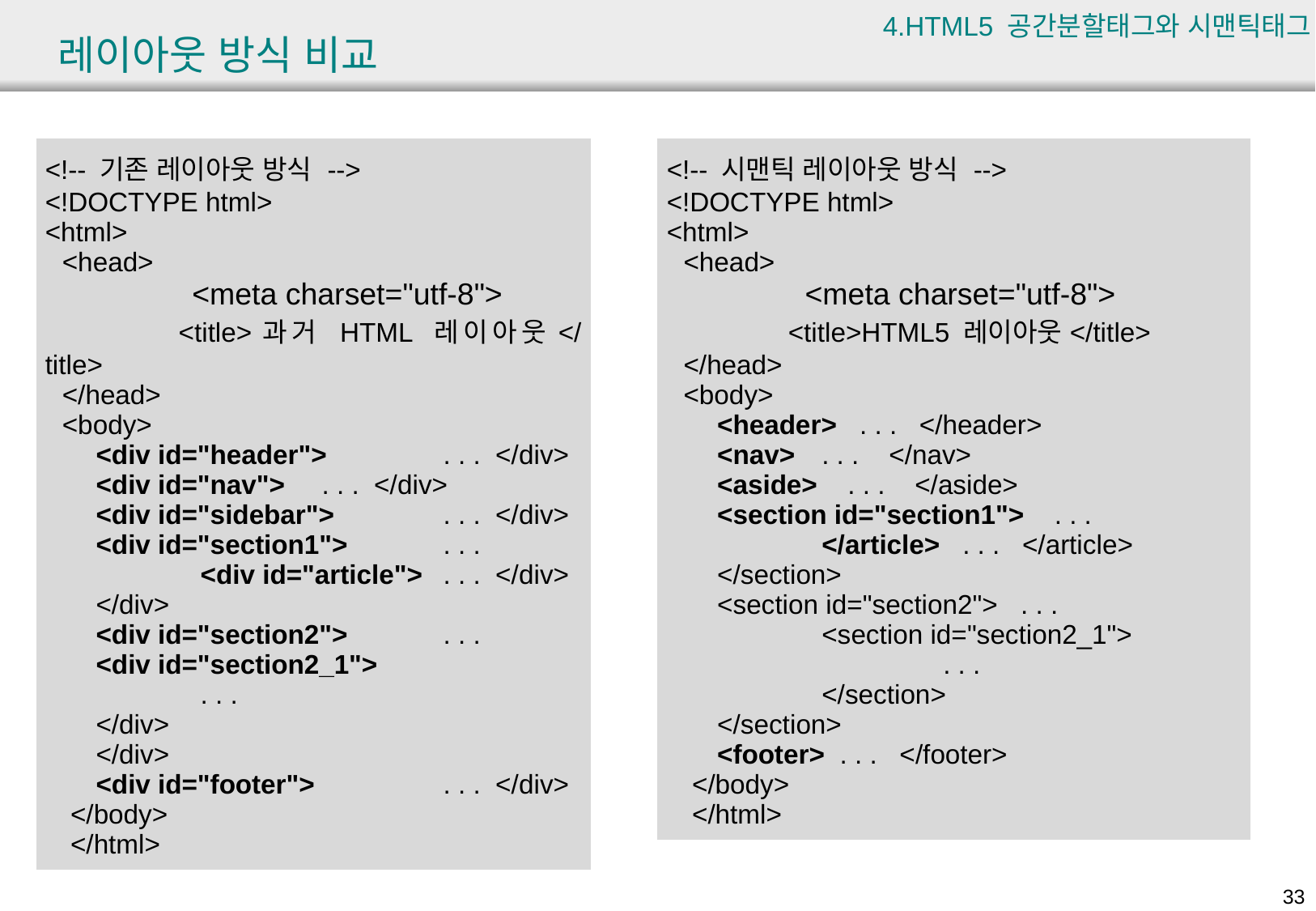

4.HTML5 공간분할태그와 시맨틱태그 p.73
# 레이아웃 방식 비교
| <!-- 기존 레이아웃 방식 --> <!DOCTYPE html> <html> <head> <meta charset="utf-8"> <title>과거 HTML 레이아웃</title> </head> <body> <div id="header"> . . . </div> <div id="nav"> . . . </div> <div id="sidebar"> . . . </div> <div id="section1"> . . . <div id="article"> . . . </div> </div> <div id="section2"> . . . <div id="section2\_1"> . . . </div> </div> <div id="footer"> . . . </div> </body> </html> |
| --- |
| <!-- 시맨틱 레이아웃 방식 --> <!DOCTYPE html> <html> <head> <meta charset="utf-8"> <title>HTML5 레이아웃</title> </head> <body> <header> . . . </header> <nav> . . . </nav> <aside> . . . </aside> <section id="section1"> . . . </article> . . . </article> </section> <section id="section2"> . . . <section id="section2\_1"> . . . </section> </section> <footer> . . . </footer> </body> </html> |
| --- |